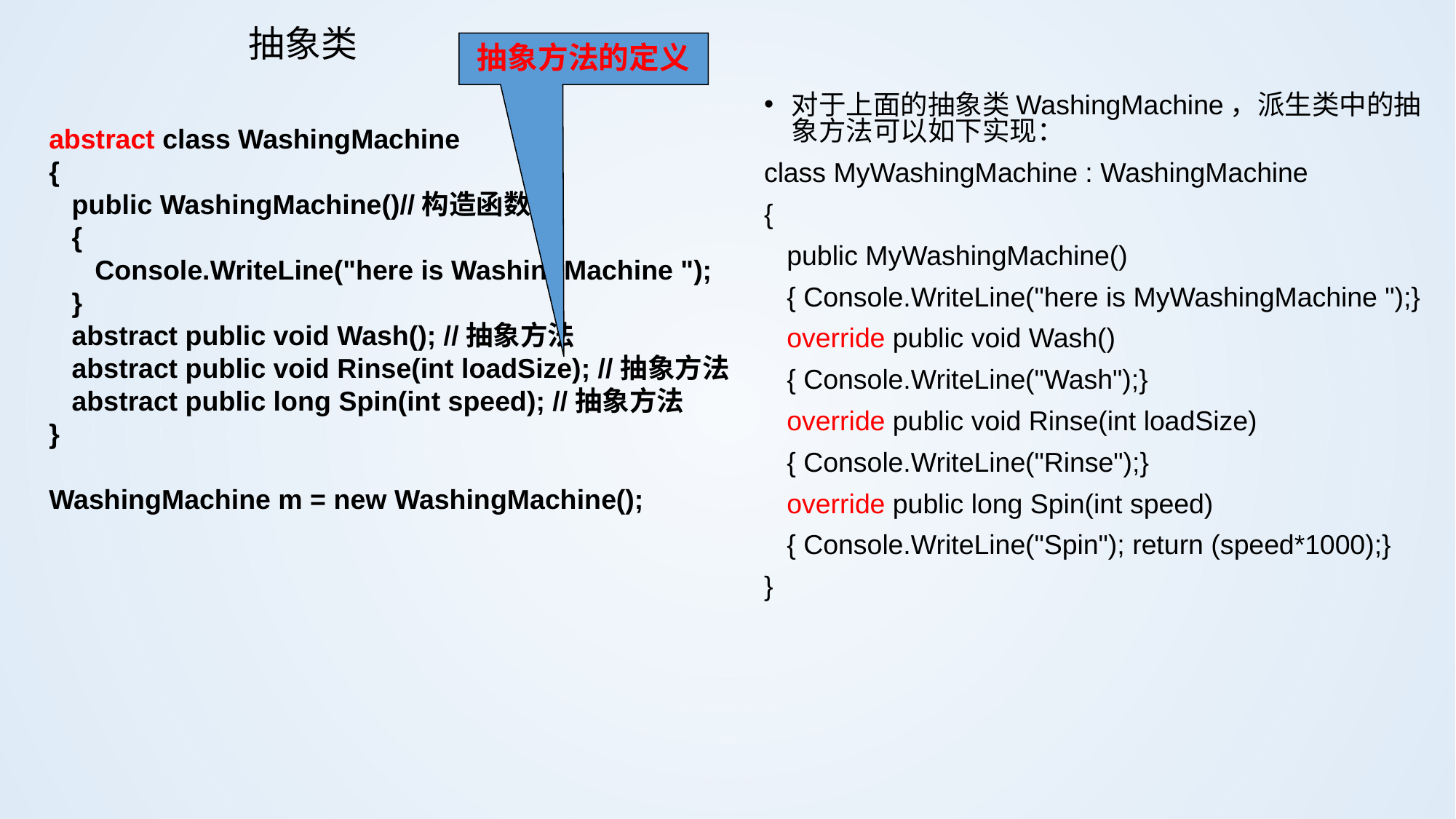

# 抽象类
抽象方法的定义
对于上面的抽象类WashingMachine，派生类中的抽象方法可以如下实现：
class MyWashingMachine : WashingMachine
{
   public MyWashingMachine()
   { Console.WriteLine("here is MyWashingMachine ");}
   override public void Wash()
   { Console.WriteLine("Wash");}
   override public void Rinse(int loadSize)
   { Console.WriteLine("Rinse");}
   override public long Spin(int speed)
   { Console.WriteLine("Spin"); return (speed*1000);}
}
abstract class WashingMachine
{
   public WashingMachine()//构造函数
   {
      Console.WriteLine("here is WashingMachine ");
   }
   abstract public void Wash(); //抽象方法
   abstract public void Rinse(int loadSize); //抽象方法
   abstract public long Spin(int speed); //抽象方法
}

WashingMachine m = new WashingMachine();